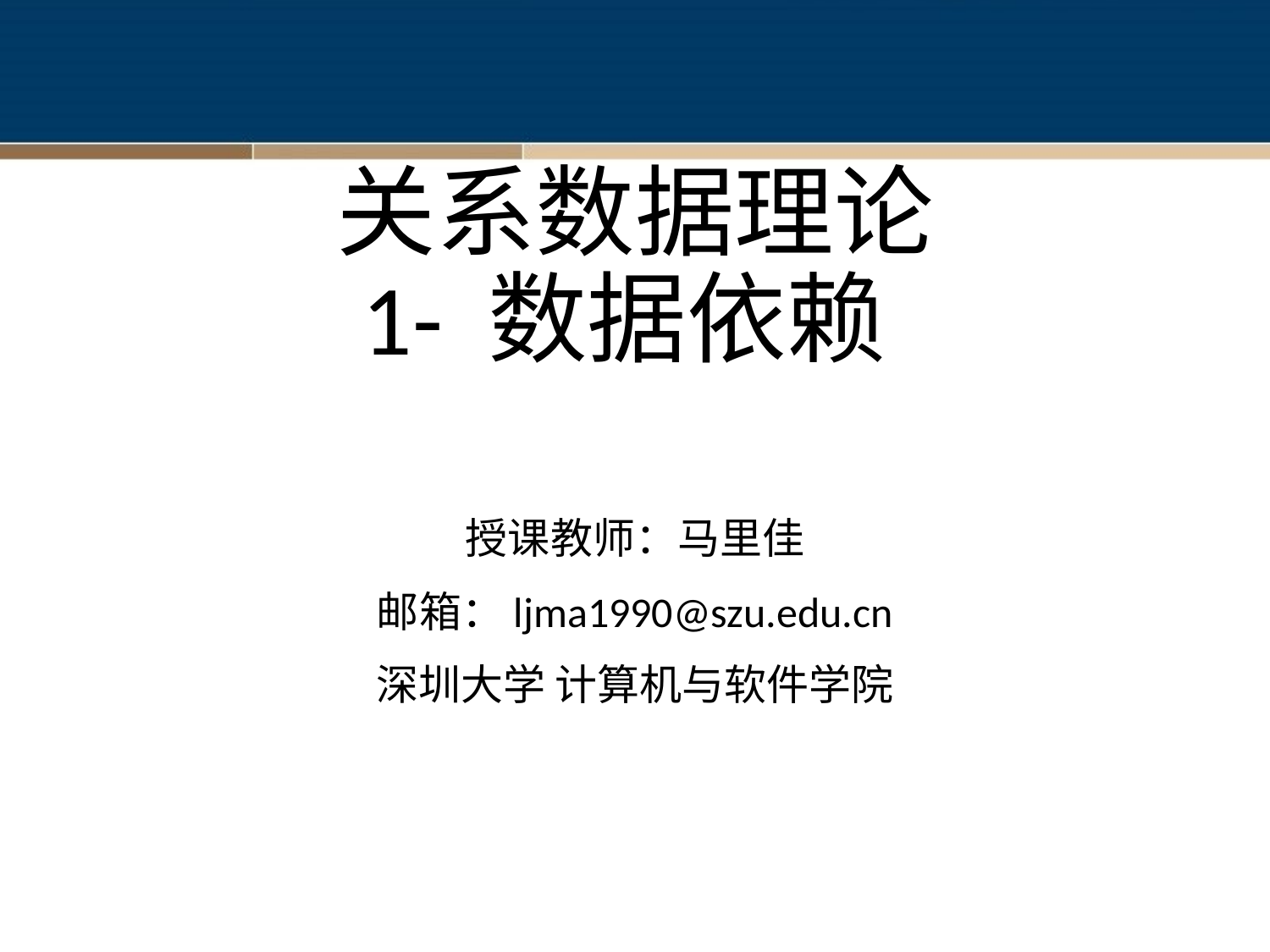

# 关系数据理论 1- 数据依赖
授课教师：马里佳
邮箱：ljma1990@szu.edu.cn
深圳大学 计算机与软件学院